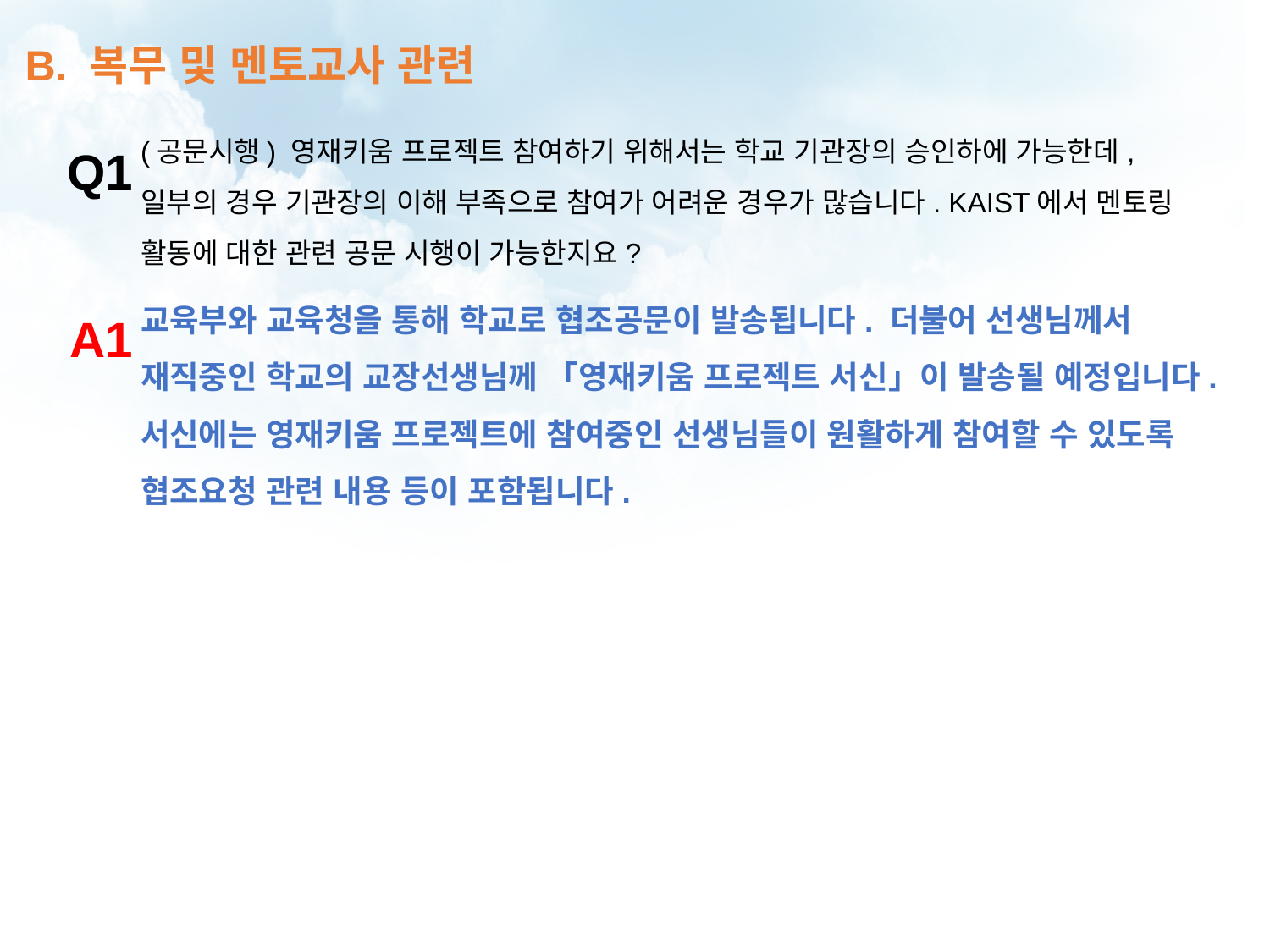

B. 복무 및 멘토교사 관련
(공문시행) 영재키움 프로젝트 참여하기 위해서는 학교 기관장의 승인하에 가능한데, 일부의 경우 기관장의 이해 부족으로 참여가 어려운 경우가 많습니다. KAIST에서 멘토링 활동에 대한 관련 공문 시행이 가능한지요?
Q1
교육부와 교육청을 통해 학교로 협조공문이 발송됩니다. 더불어 선생님께서 재직중인 학교의 교장선생님께 「영재키움 프로젝트 서신」이 발송될 예정입니다.
서신에는 영재키움 프로젝트에 참여중인 선생님들이 원활하게 참여할 수 있도록 협조요청 관련 내용 등이 포함됩니다.
A1